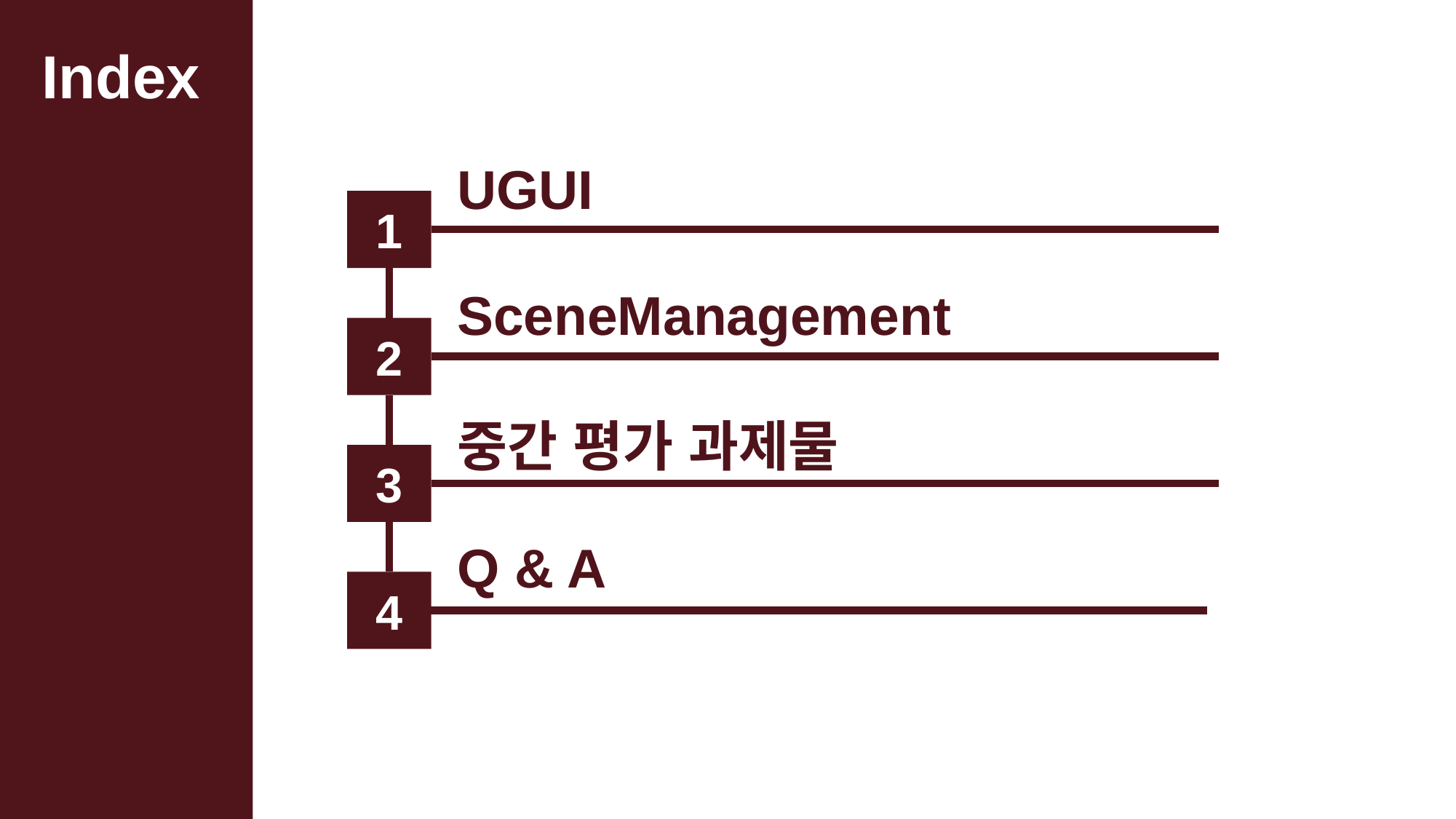

UGUI
1
SceneManagement
2
중간 평가 과제물
3
Q & A
4